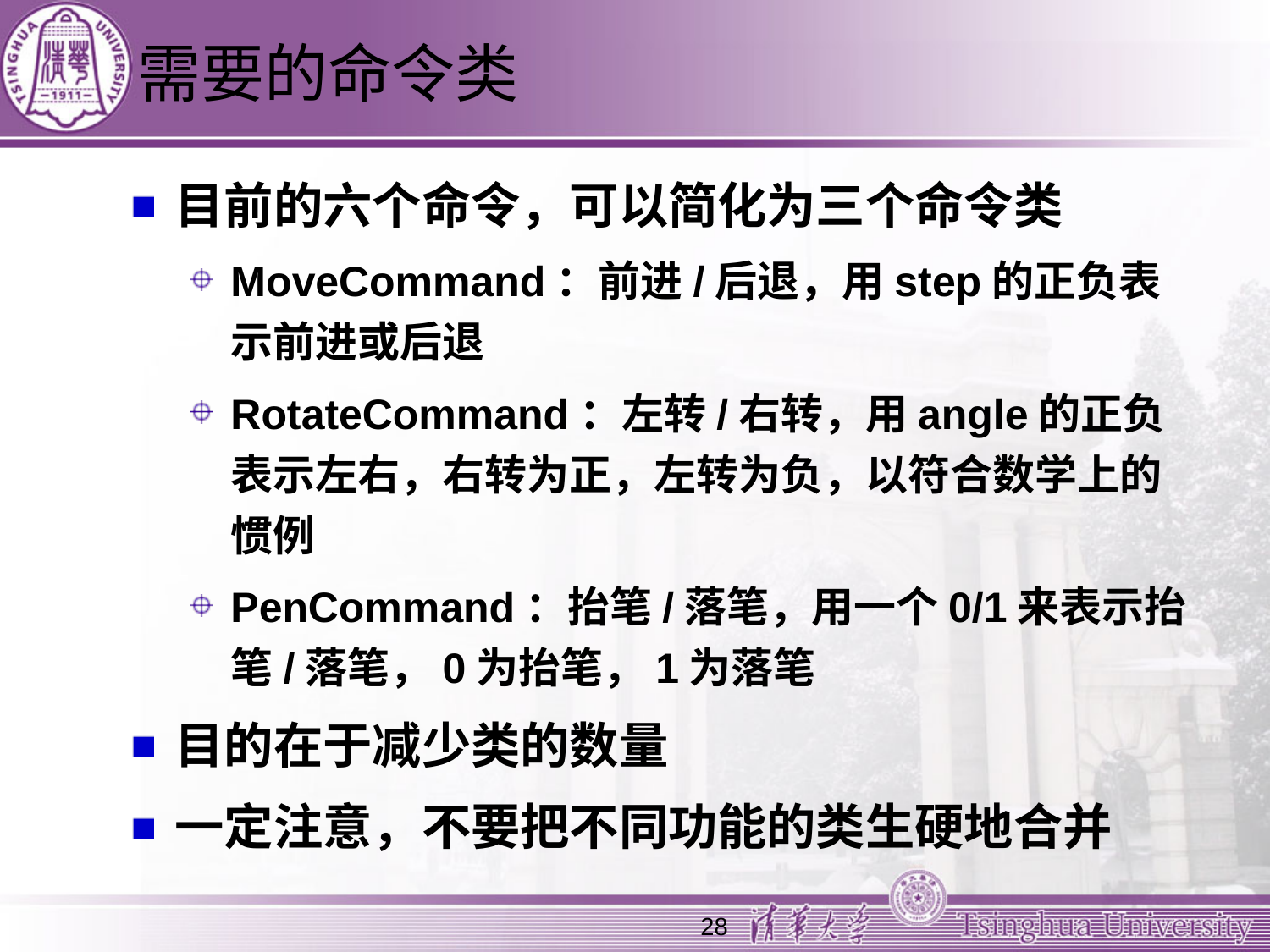

# 需要的命令类
目前的六个命令，可以简化为三个命令类
MoveCommand：前进/后退，用step的正负表示前进或后退
RotateCommand：左转/右转，用angle的正负表示左右，右转为正，左转为负，以符合数学上的惯例
PenCommand：抬笔/落笔，用一个0/1来表示抬笔/落笔，0为抬笔，1为落笔
目的在于减少类的数量
一定注意，不要把不同功能的类生硬地合并
28